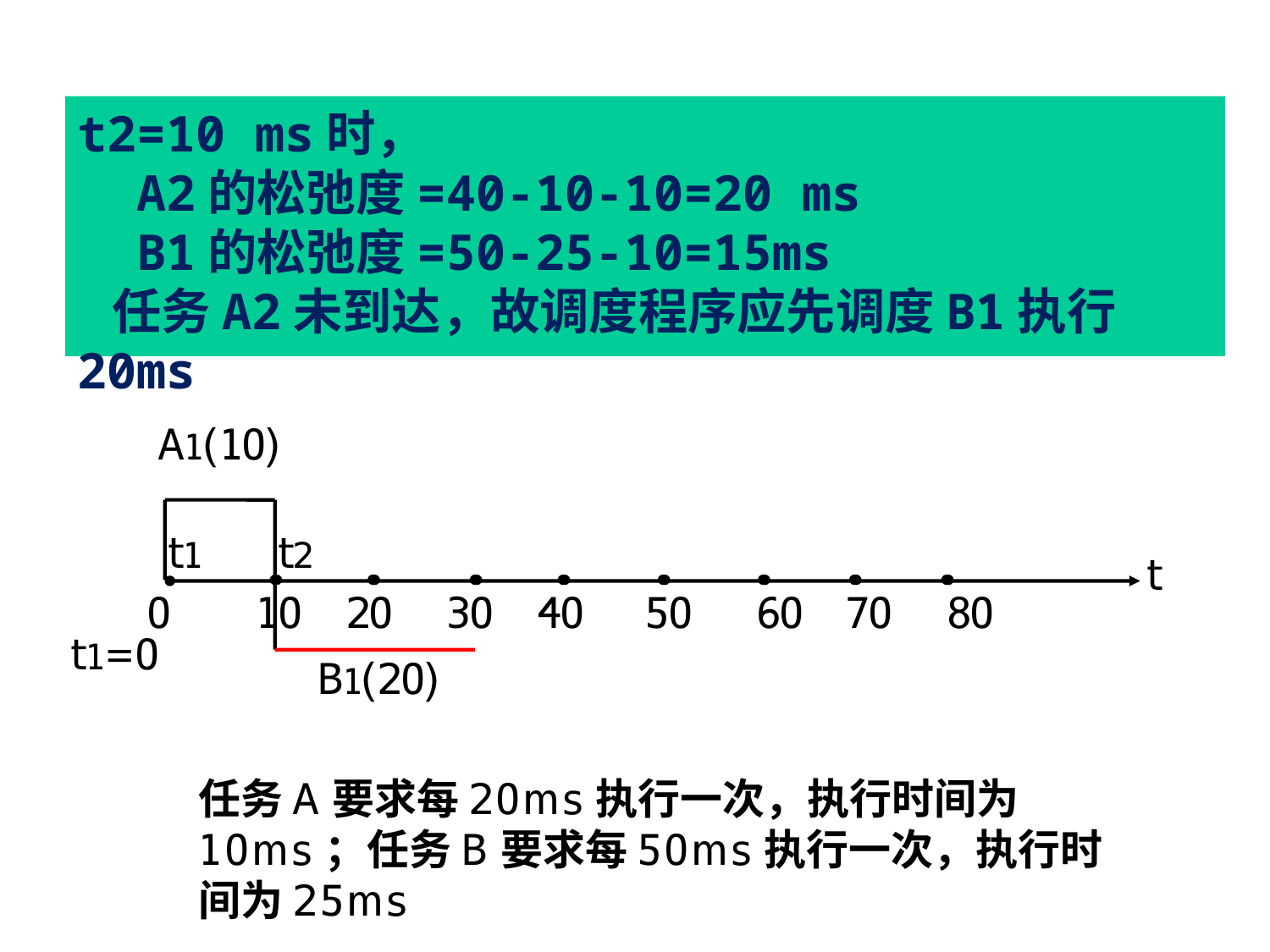

t2=10 ms时，
  A2的松弛度=40-10-10=20 ms
  B1的松弛度=50-25-10=15ms
  任务A2未到达，故调度程序应先调度B1执行20ms
A1(10)

t1
t2
t
0
10

20

30

40

50

60

70

80

t1=0
B1(20)

任务A要求每20ms执行一次，执行时间为10ms；任务B要求每50ms执行一次，执行时间为25ms